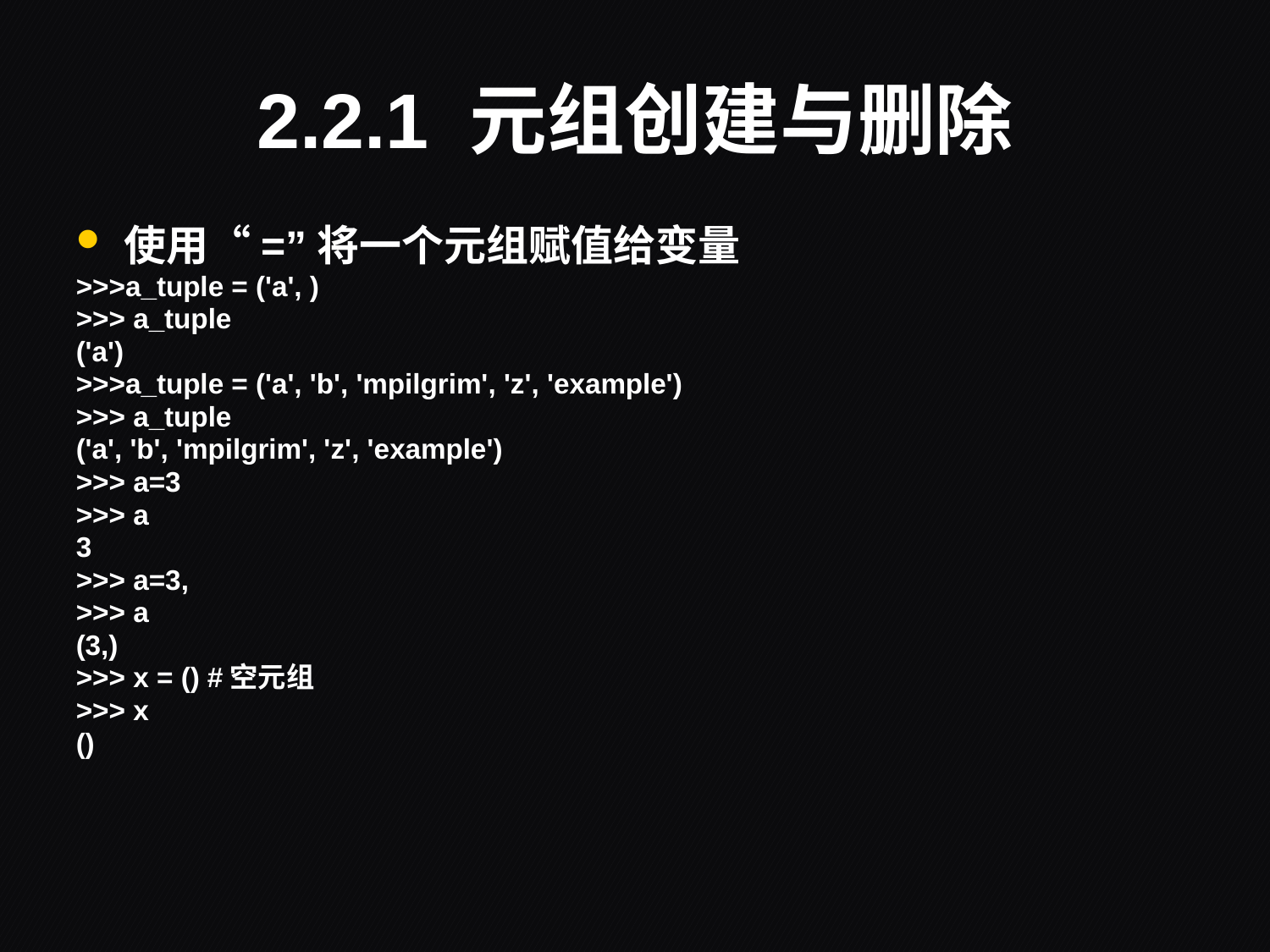

# 2.2.1 元组创建与删除
使用“=”将一个元组赋值给变量
>>>a_tuple = ('a', )
>>> a_tuple
('a')
>>>a_tuple = ('a', 'b', 'mpilgrim', 'z', 'example')
>>> a_tuple
('a', 'b', 'mpilgrim', 'z', 'example')
>>> a=3
>>> a
3
>>> a=3,
>>> a
(3,)
>>> x = () #空元组
>>> x
()